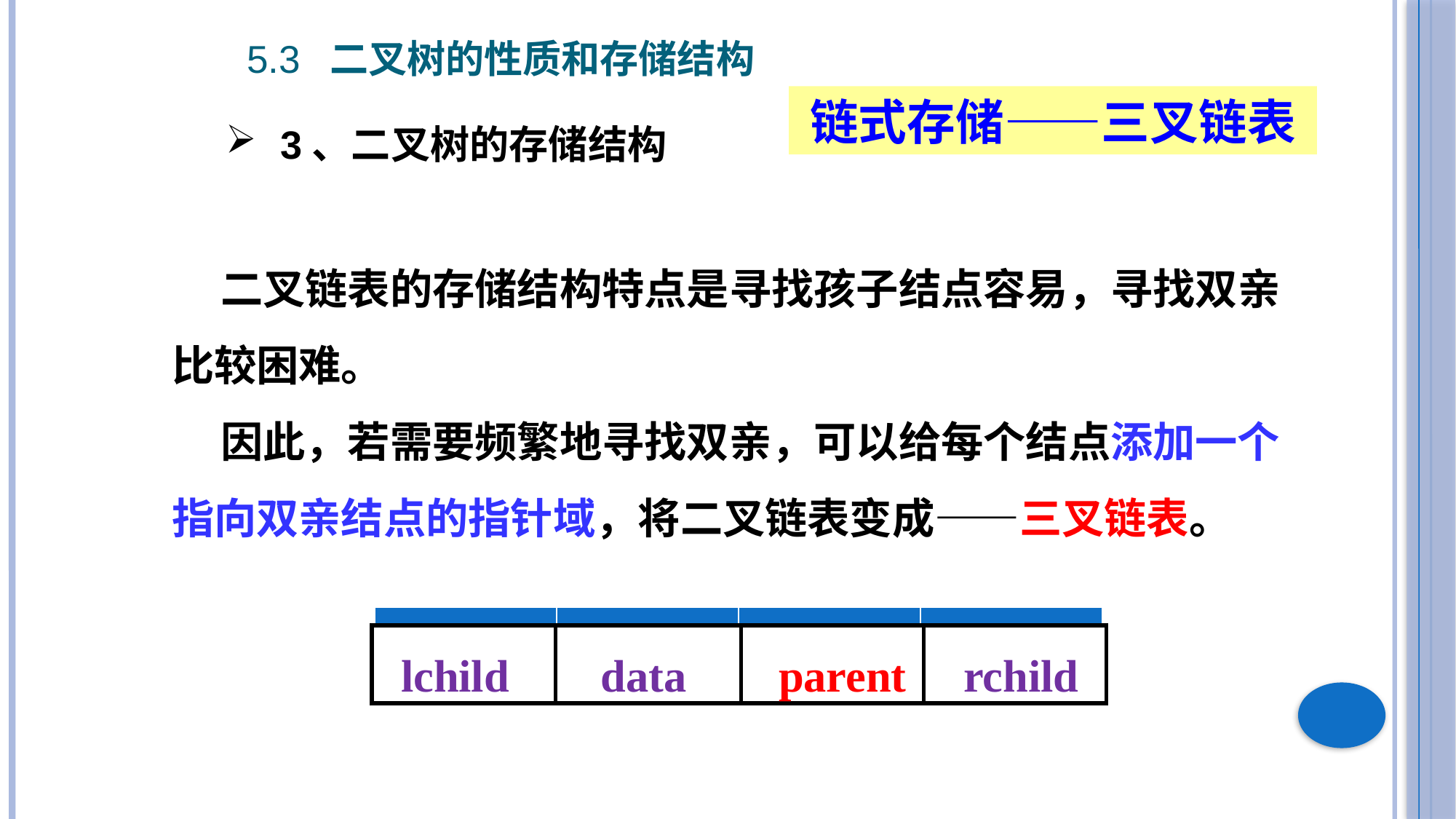

5.3  二叉树的性质和存储结构
链式存储——三叉链表
3、二叉树的存储结构
    二叉链表的存储结构特点是寻找孩子结点容易，寻找双亲比较困难。
    因此，若需要频繁地寻找双亲，可以给每个结点添加一个指向双亲结点的指针域，将二叉链表变成——三叉链表。
|  |  |  |  |
| --- | --- | --- | --- |
lchild        data        parent     rchild
|  |  |  |  |
| --- | --- | --- | --- |